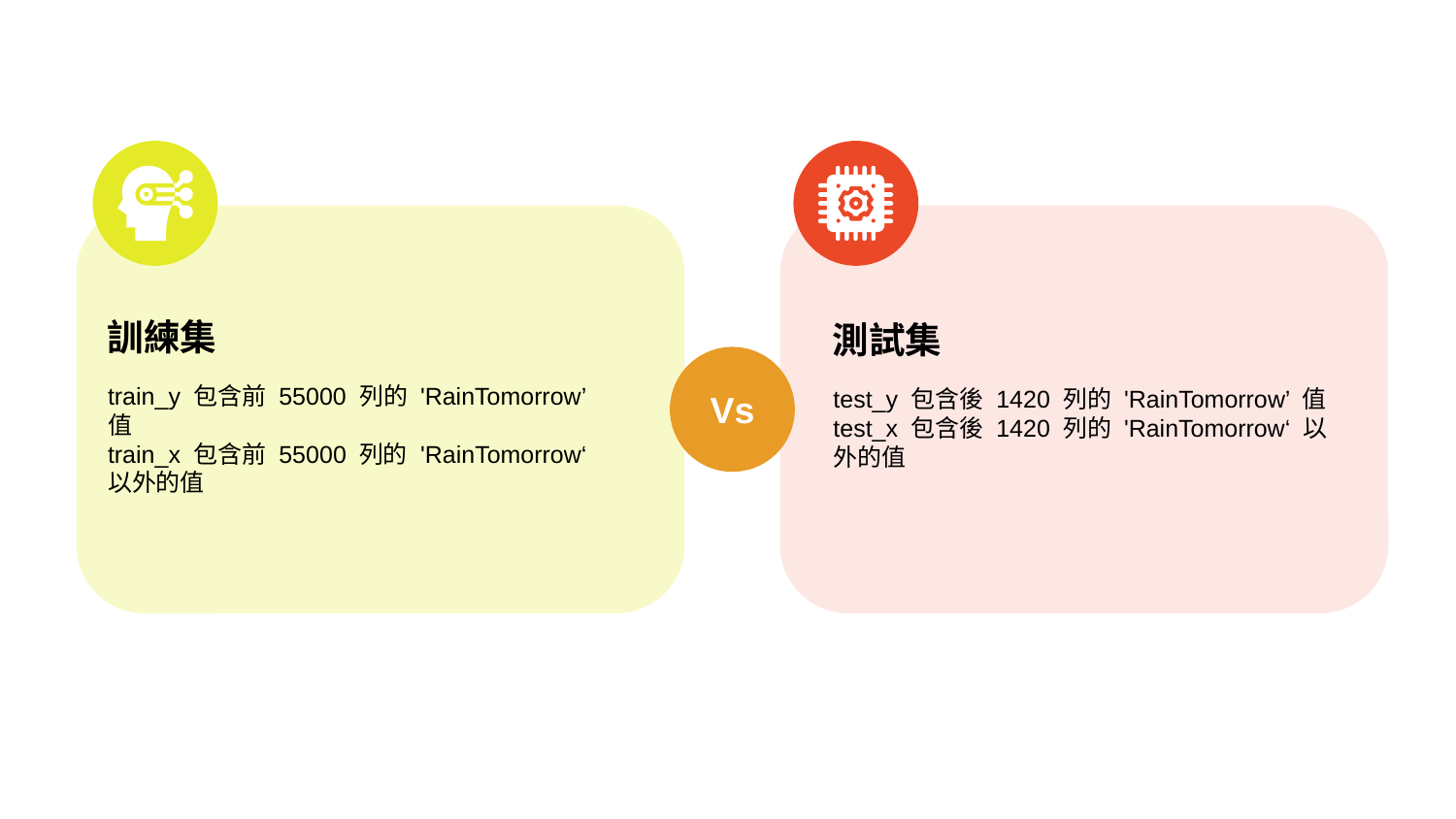

訓練集
train_y 包含前 55000 列的 'RainTomorrow’ 值
train_x 包含前 55000 列的 'RainTomorrow‘ 以外的值

測試集
test_y 包含後 1420 列的 'RainTomorrow’ 值
test_x 包含後 1420 列的 'RainTomorrow‘ 以外的值

Vs